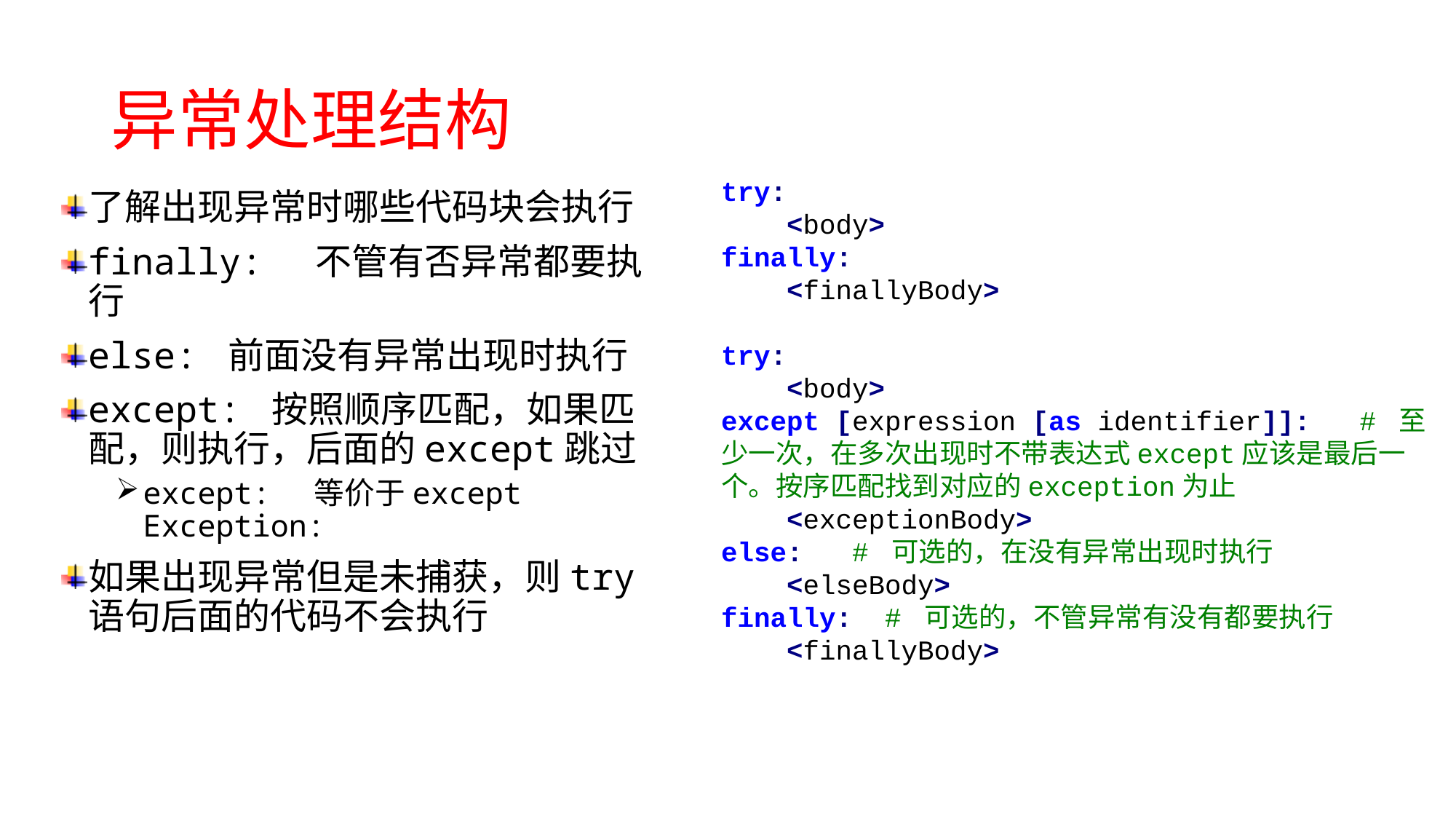

# 异常处理结构
try:
    <body>
finally:
    <finallyBody>

try:
    <body>
except [expression [as identifier]]:   # 至少一次，在多次出现时不带表达式except应该是最后一个。按序匹配找到对应的exception为止
    <exceptionBody>
else:   # 可选的，在没有异常出现时执行
    <elseBody>
finally:  # 可选的，不管异常有没有都要执行
    <finallyBody>
了解出现异常时哪些代码块会执行
finally:  不管有否异常都要执行
else: 前面没有异常出现时执行
except: 按照顺序匹配，如果匹配，则执行，后面的except跳过
except:  等价于except Exception:
如果出现异常但是未捕获，则try语句后面的代码不会执行